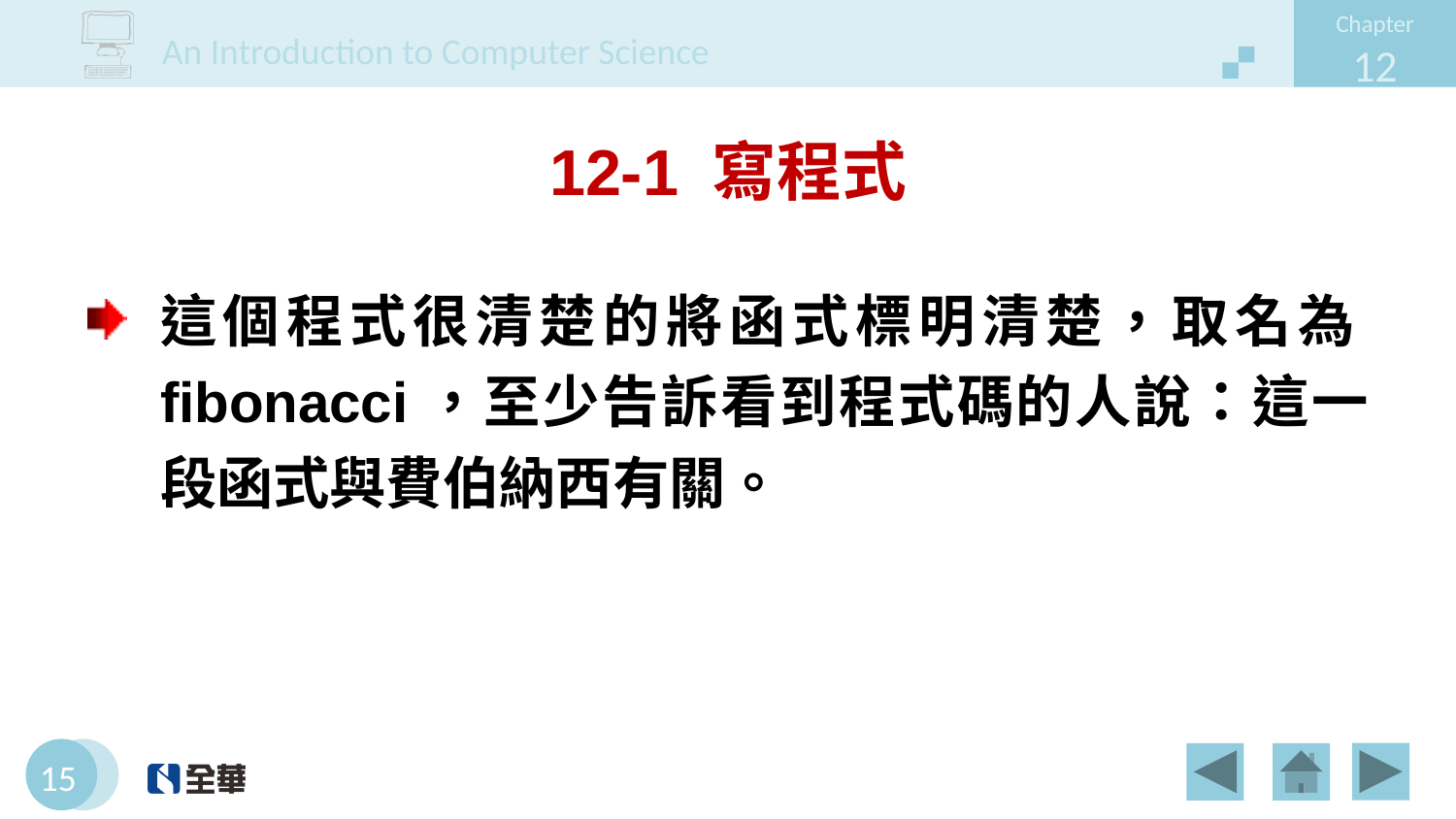

# 12-1 寫程式
這個程式很清楚的將函式標明清楚，取名為fibonacci，至少告訴看到程式碼的人說：這一段函式與費伯納西有關。